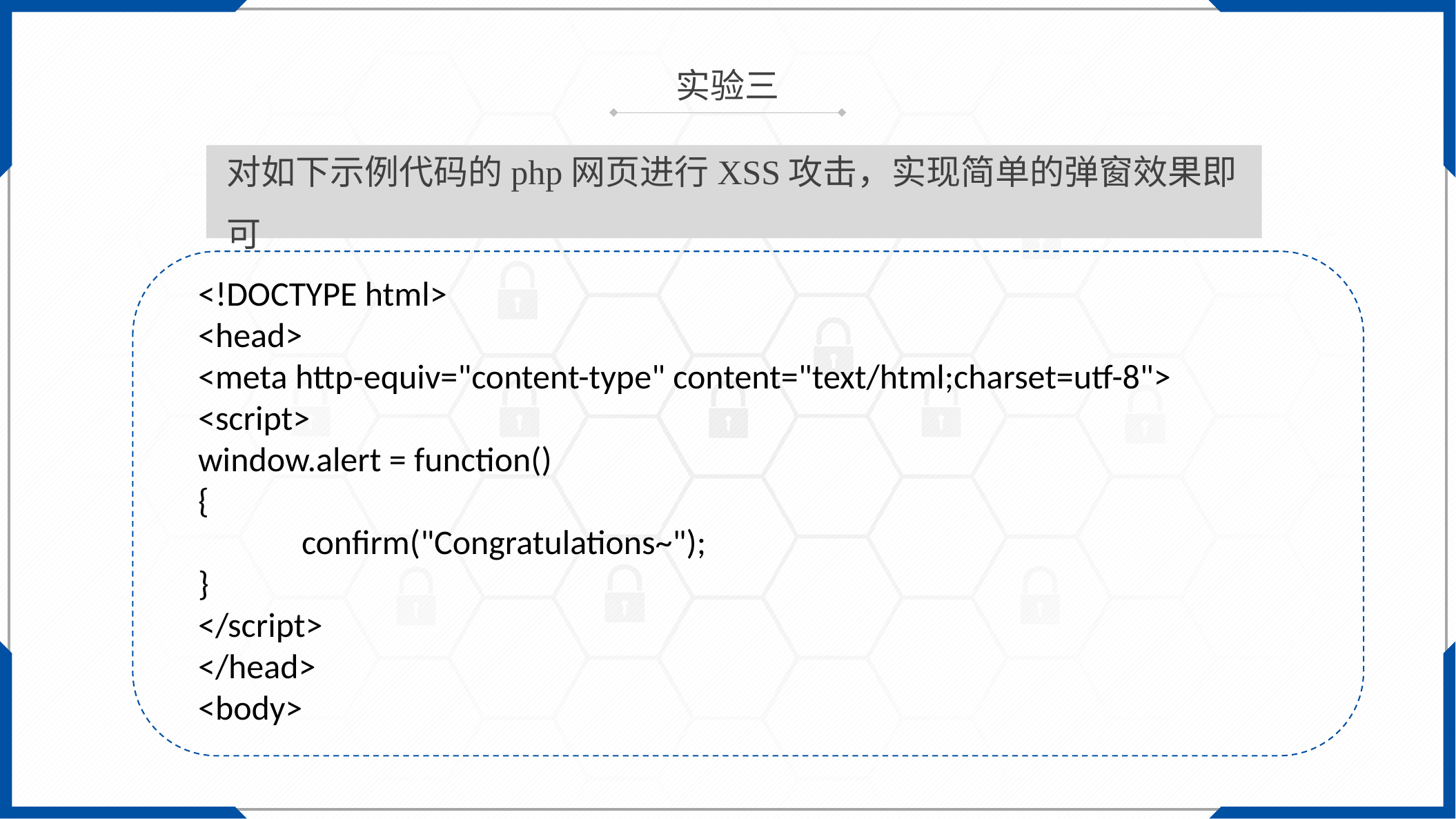

实验三
对如下示例代码的php网页进行XSS攻击，实现简单的弹窗效果即可

<!DOCTYPE html>
<head>
<meta http-equiv="content-type" content="text/html;charset=utf-8">
<script>
window.alert = function()
{
	confirm("Congratulations~");
}
</script>
</head>
<body>